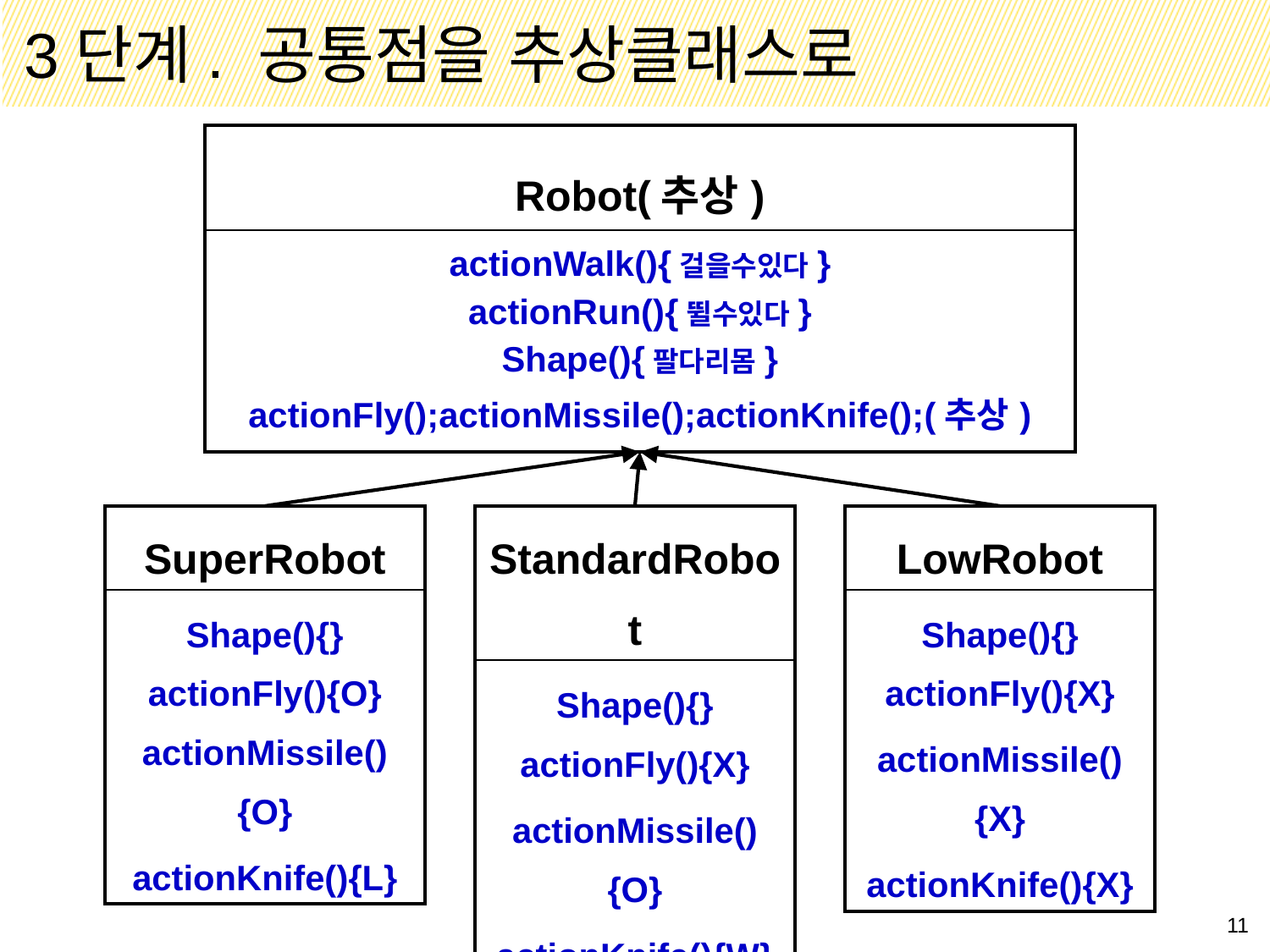

# 3단계. 공통점을 추상클래스로
| Robot(추상) |
| --- |
| actionWalk(){걸을수있다} actionRun(){뛸수있다} Shape(){팔다리몸} actionFly();actionMissile();actionKnife();(추상) |
| SuperRobot |
| --- |
| Shape(){} actionFly(){O} actionMissile(){O} actionKnife(){L} |
| StandardRobot |
| --- |
| Shape(){} actionFly(){X} actionMissile(){O} actionKnife(){W} |
| LowRobot |
| --- |
| Shape(){} actionFly(){X} actionMissile(){X} actionKnife(){X} |
11